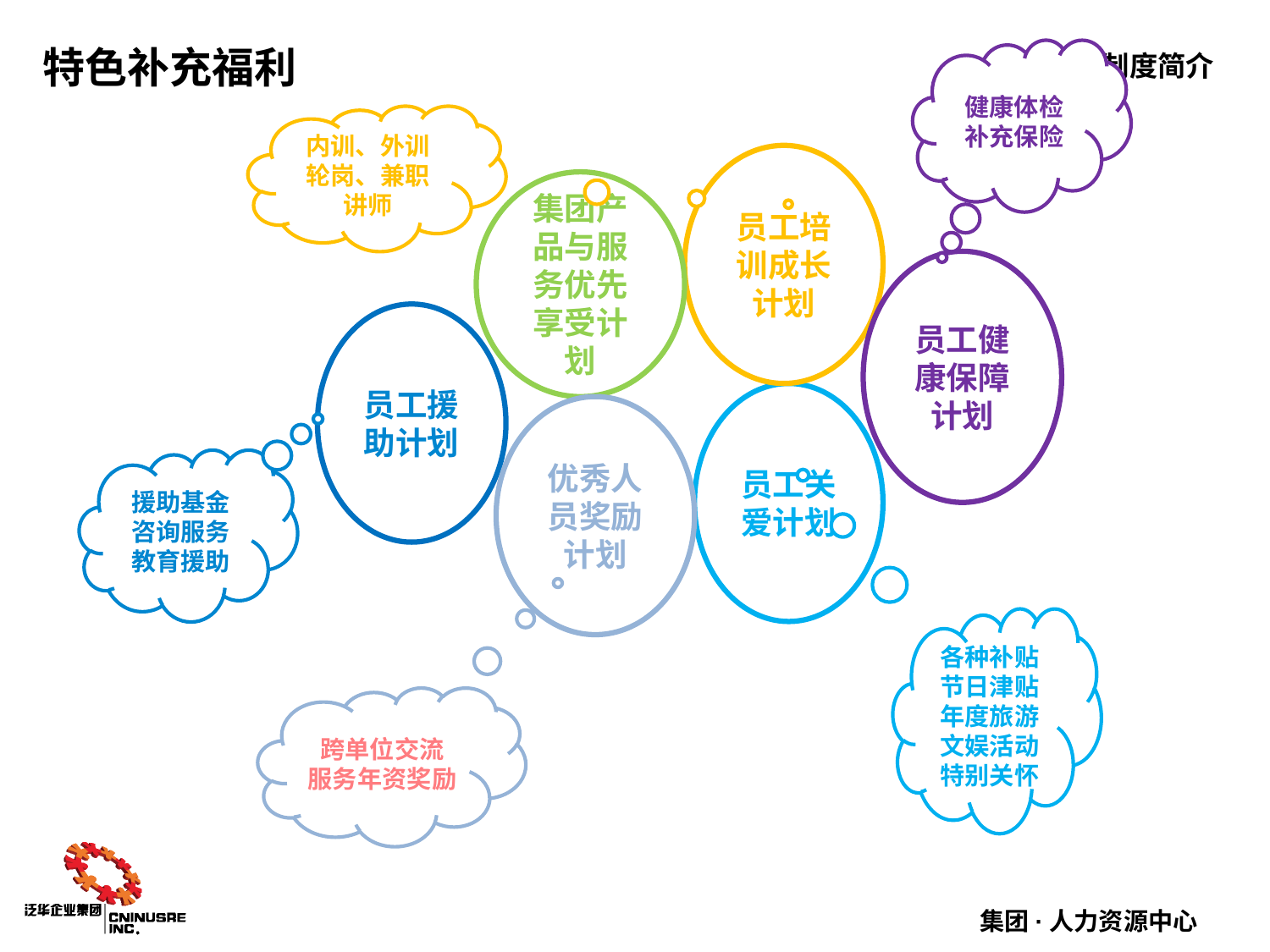

# 特色补充福利
健康体检
补充保险
内训、外训
轮岗、兼职讲师
员工培训成长计划
集团产品与服务优先享受计划
员工健康保障计划
员工援助计划

员工关爱计划
优秀人员奖励计划
援助基金
咨询服务
教育援助
各种补贴
节日津贴
年度旅游
文娱活动
特别关怀
跨单位交流
服务年资奖励